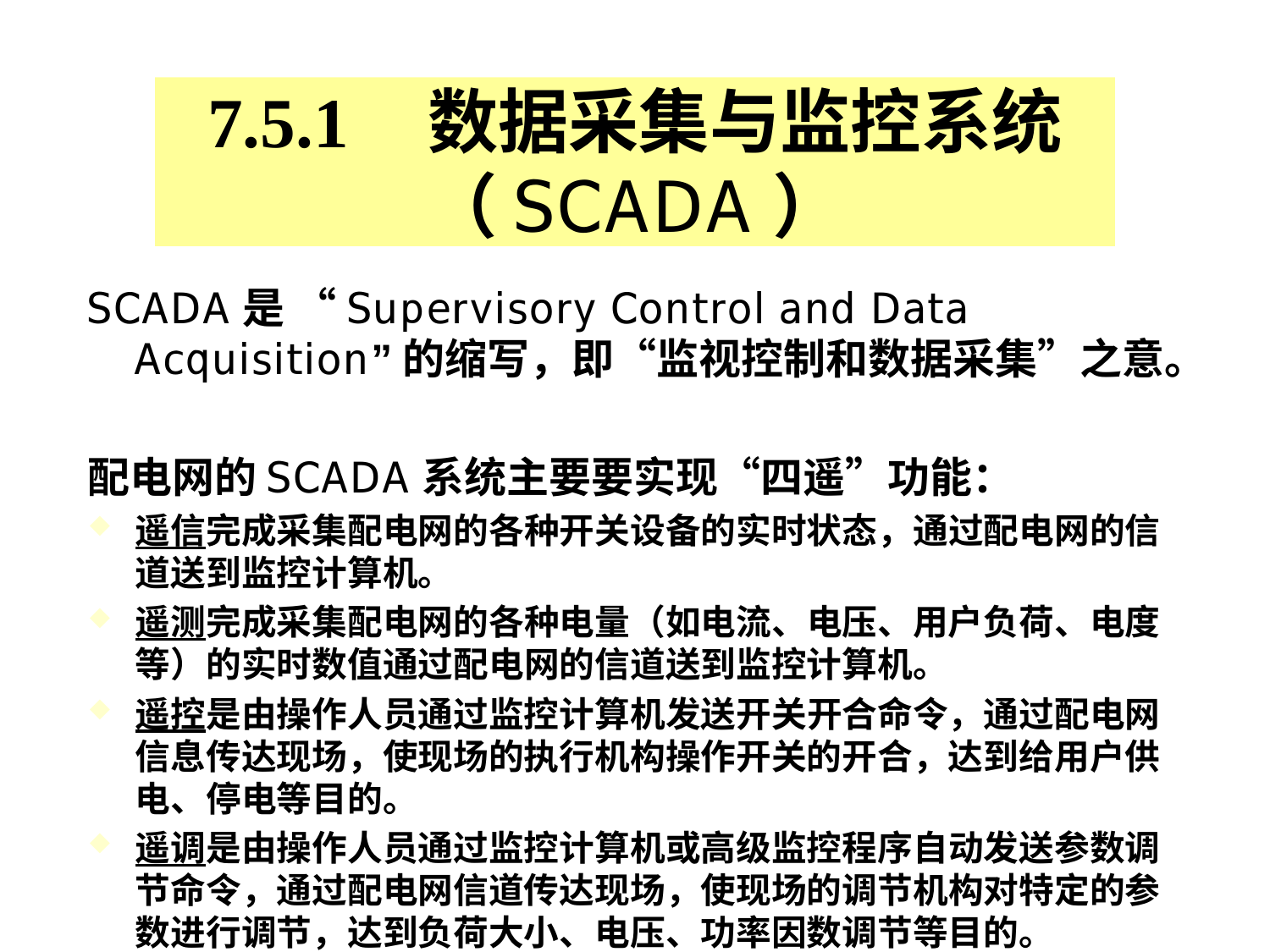

# 7.5.1   数据采集与监控系统（SCADA）
SCADA是 “Supervisory Control and Data Acquisition”的缩写，即“监视控制和数据采集”之意。
配电网的SCADA系统主要要实现“四遥”功能：
遥信完成采集配电网的各种开关设备的实时状态，通过配电网的信道送到监控计算机。
遥测完成采集配电网的各种电量（如电流、电压、用户负荷、电度等）的实时数值通过配电网的信道送到监控计算机。
遥控是由操作人员通过监控计算机发送开关开合命令，通过配电网信息传达现场，使现场的执行机构操作开关的开合，达到给用户供电、停电等目的。
遥调是由操作人员通过监控计算机或高级监控程序自动发送参数调节命令，通过配电网信道传达现场，使现场的调节机构对特定的参数进行调节，达到负荷大小、电压、功率因数调节等目的。